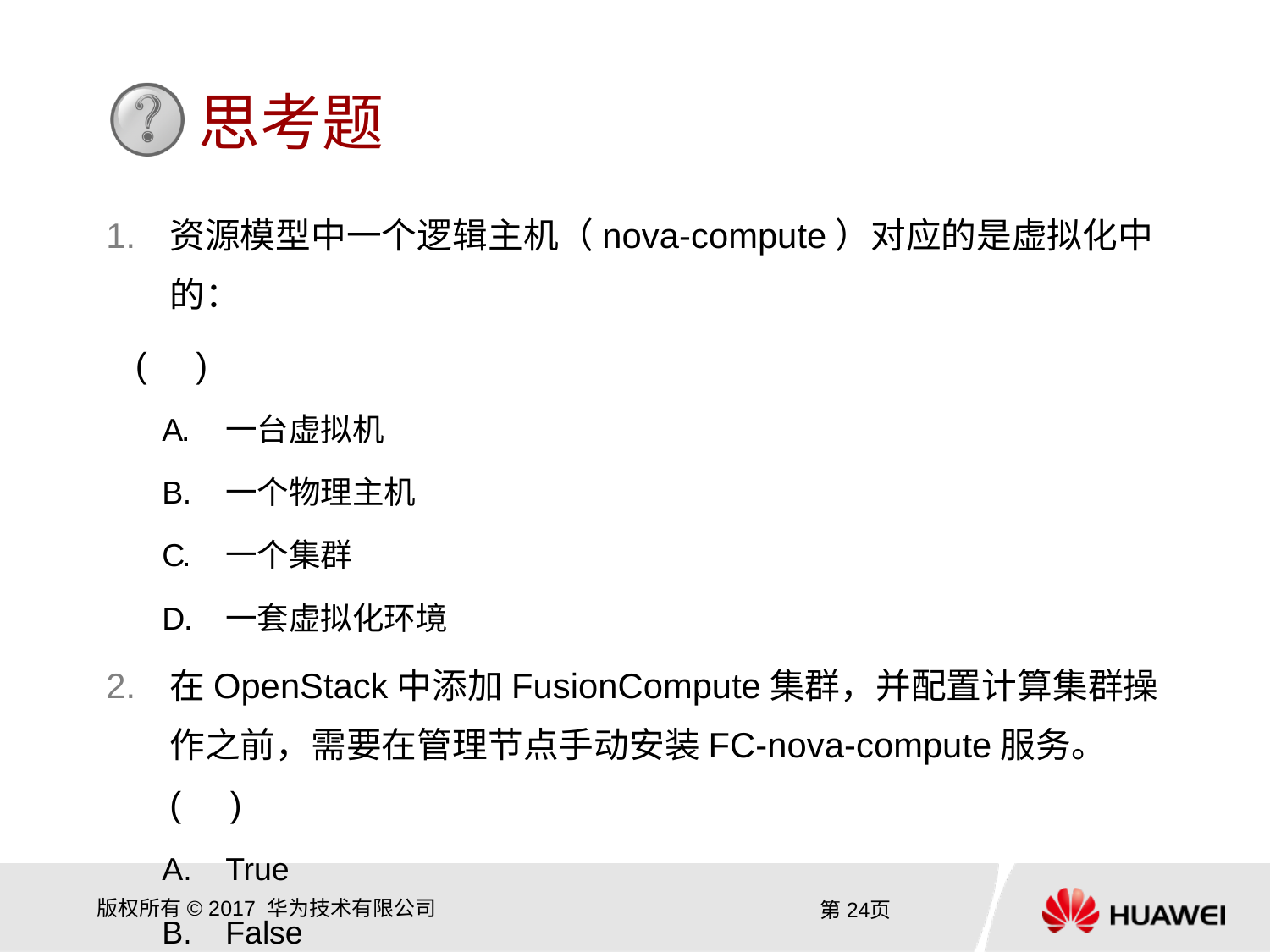

资源模型中一个逻辑主机（nova-compute）对应的是虚拟化中的：
   (     )
一台虚拟机
一个物理主机
一个集群
一套虚拟化环境
在OpenStack中添加FusionCompute集群，并配置计算集群操作之前，需要在管理节点手动安装FC-nova-compute服务。(     )
True
False